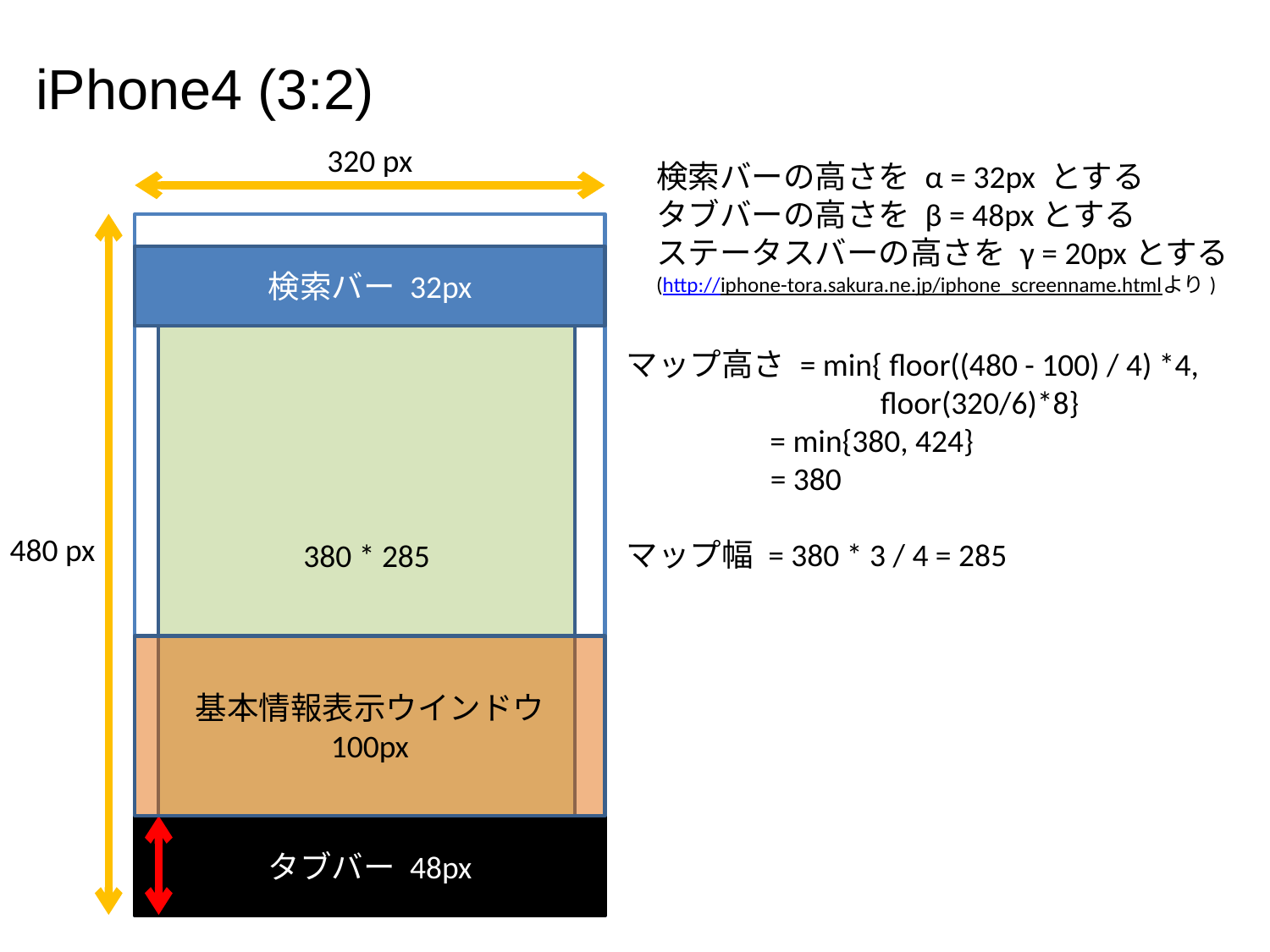

# iPhone4 (3:2)
320 px
検索バーの高さを α = 32px とする
タブバーの高さを β = 48pxとする
ステータスバーの高さを γ = 20pxとする
(http://iphone-tora.sakura.ne.jp/iphone_screenname.htmlより)

検索バー 32px
380 * 285
マップ高さ = min{ floor((480 - 100) / 4) *4,
		floor(320/6)*8}
                    = min{380, 424}
                    = 380

マップ幅 = 380 * 3 / 4 = 285
480 px
基本情報表示ウインドウ
100px
タブバー 48px